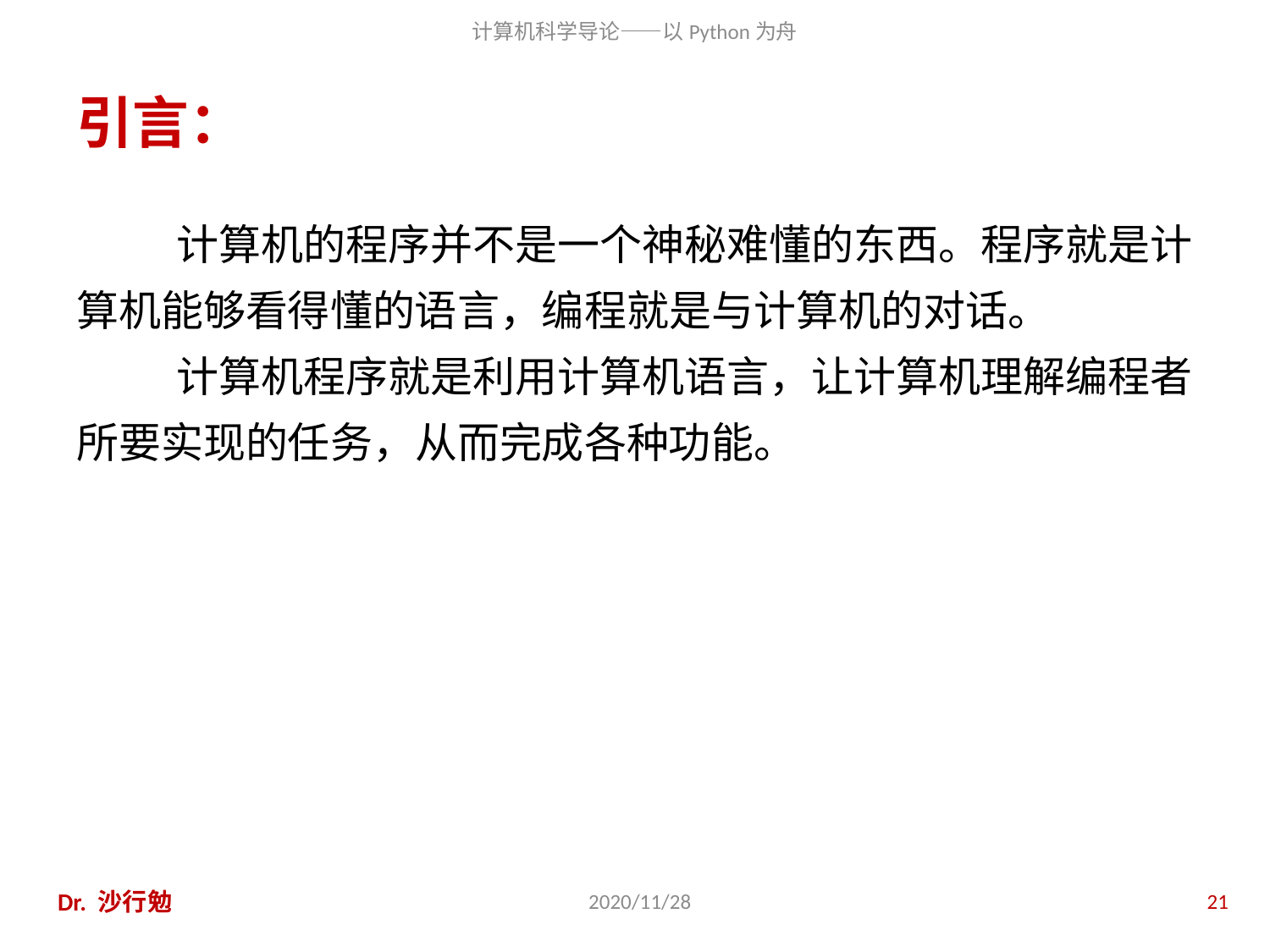

# 引言：
计算机的程序并不是一个神秘难懂的东西。程序就是计算机能够看得懂的语言，编程就是与计算机的对话。
计算机程序就是利用计算机语言，让计算机理解编程者所要实现的任务，从而完成各种功能。
Dr. 沙行勉
2020/11/28
21